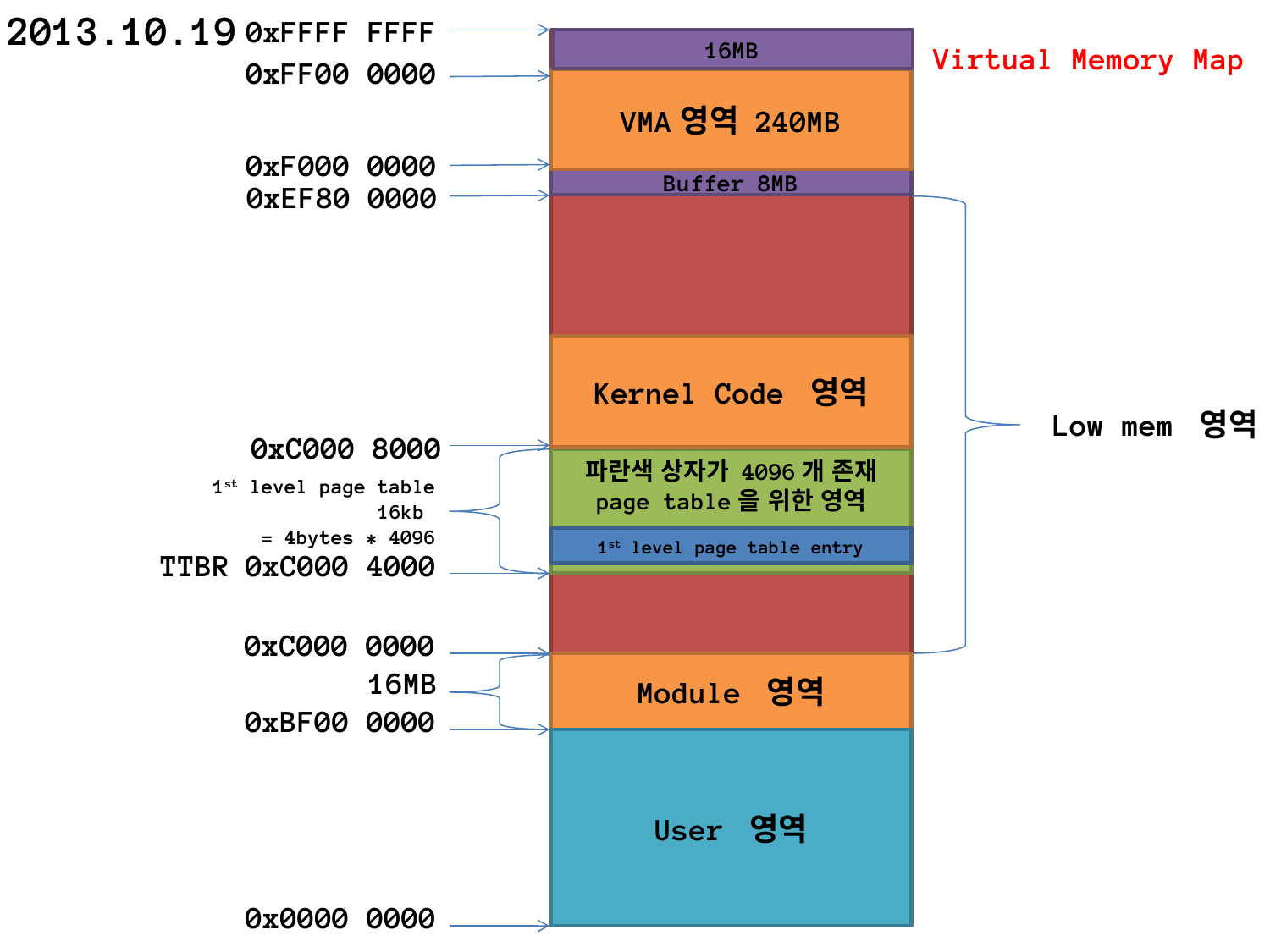

# 2013.10.19
0xFFFF FFFF

16MB
Virtual Memory Map
0xFF00 0000
VMA영역 240MB
0xF000 0000
Buffer 8MB
0xEF80 0000

Kernel Code 영역
Low mem 영역
0xC000 8000

파란색 상자가 4096개 존재
page table을 위한 영역
1st level page table
16kb
 = 4bytes * 4096
1st level page table entry
TTBR
0xC000 4000
0xC000 0000
Module 영역

16MB
0xBF00 0000
User 영역
0x0000 0000